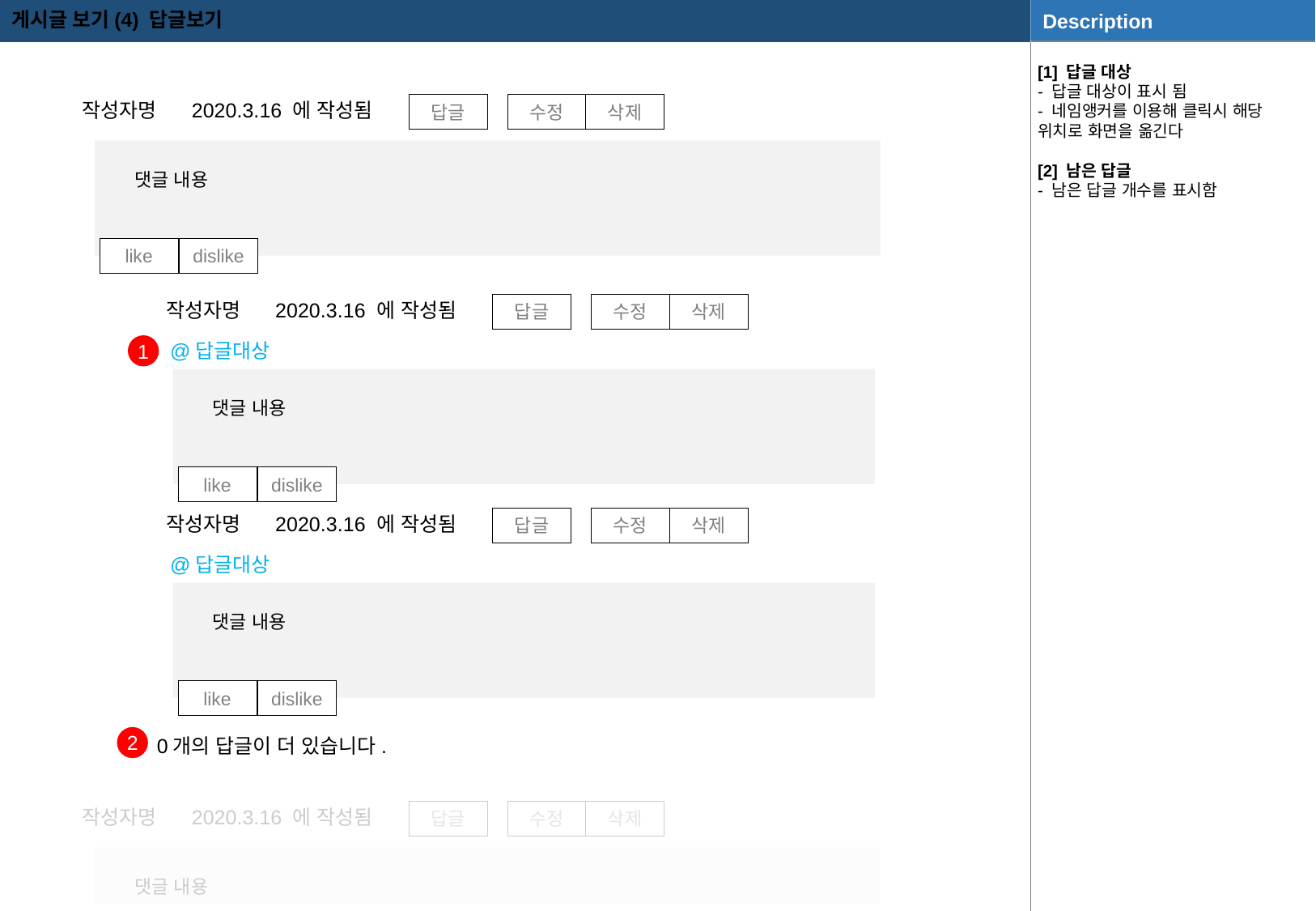

게시글 보기(4) 답글보기

[1] 답글 대상
- 답글 대상이 표시 됨
- 네임앵커를 이용해 클릭시 해당 위치로 화면을 옮긴다

[2] 남은 답글
- 남은 답글 개수를 표시함
2020.3.16 에 작성됨
작성자명
답글
수정
삭제

댓글 내용
like
dislike
2020.3.16 에 작성됨
작성자명
답글
수정
삭제
@답글대상
1

댓글 내용
like
dislike
2020.3.16 에 작성됨
작성자명
답글
수정
삭제
@답글대상

댓글 내용
like
dislike
2
0개의 답글이 더 있습니다.

2020.3.16 에 작성됨
작성자명
답글
수정
삭제

댓글 내용